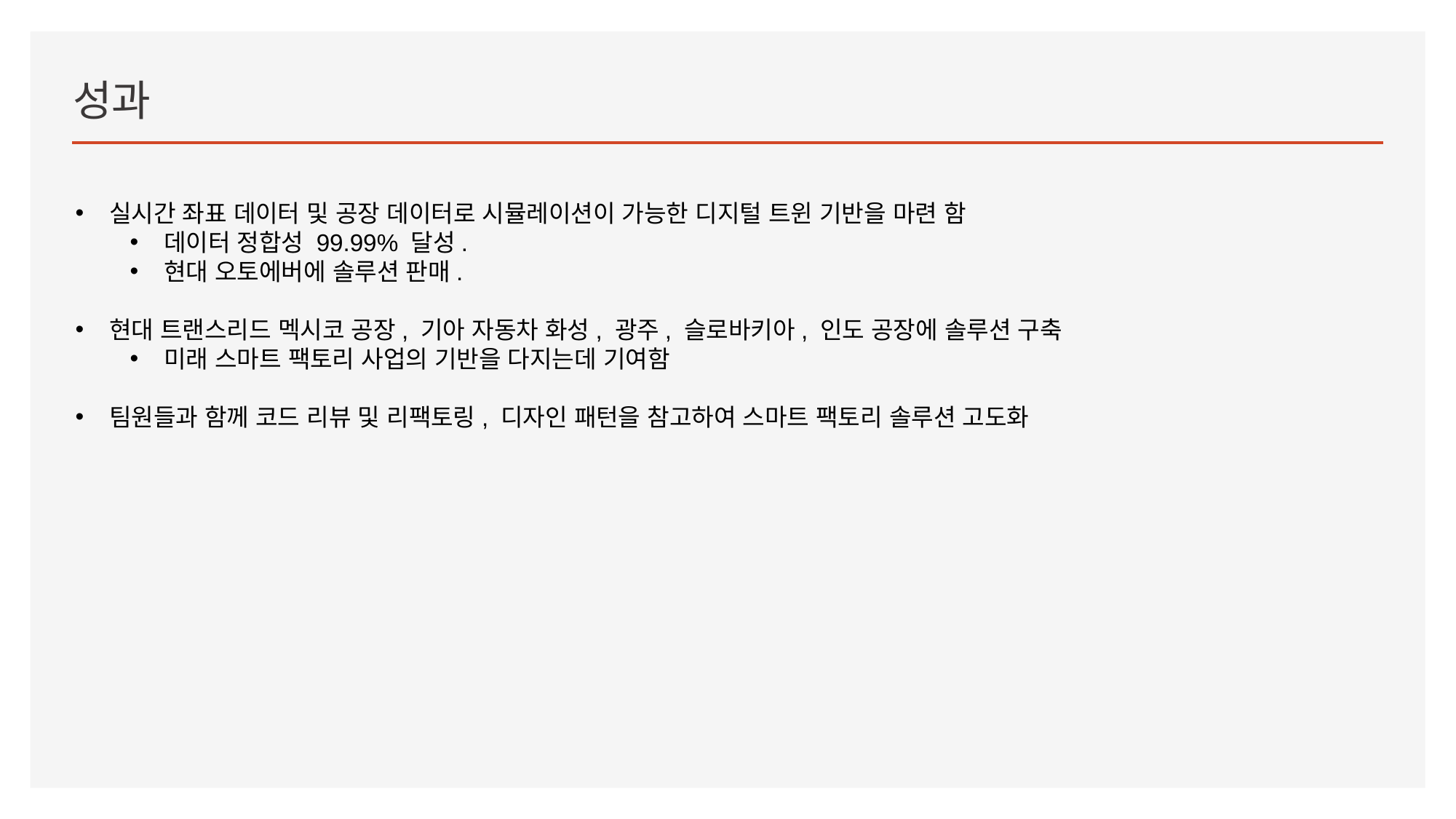

# 성과

실시간 좌표 데이터 및 공장 데이터로 시뮬레이션이 가능한 디지털 트윈 기반을 마련 함
데이터 정합성 99.99% 달성.
현대 오토에버에 솔루션 판매.

현대 트랜스리드 멕시코 공장, 기아 자동차 화성, 광주, 슬로바키아, 인도 공장에 솔루션 구축
미래 스마트 팩토리 사업의 기반을 다지는데 기여함

팀원들과 함께 코드 리뷰 및 리팩토링, 디자인 패턴을 참고하여 스마트 팩토리 솔루션 고도화